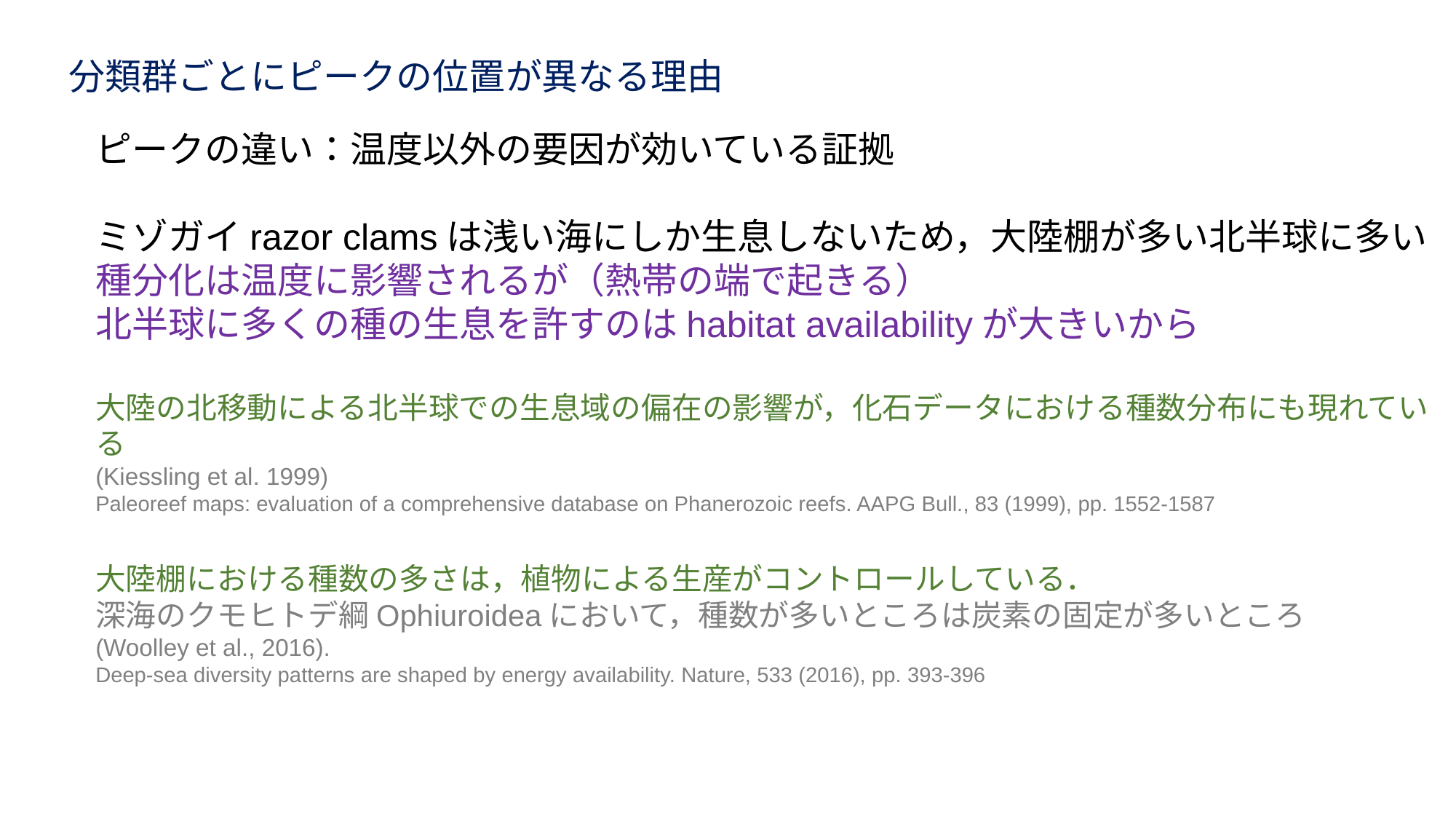

分類群ごとにピークの位置が異なる理由
ピークの違い：温度以外の要因が効いている証拠

ミゾガイrazor clamsは浅い海にしか生息しないため，大陸棚が多い北半球に多い
種分化は温度に影響されるが（熱帯の端で起きる）
北半球に多くの種の生息を許すのはhabitat availabilityが大きいから

大陸の北移動による北半球での生息域の偏在の影響が，化石データにおける種数分布にも現れている
(Kiessling et al. 1999)
Paleoreef maps: evaluation of a comprehensive database on Phanerozoic reefs. AAPG Bull., 83 (1999), pp. 1552-1587

大陸棚における種数の多さは，植物による生産がコントロールしている．
深海のクモヒトデ綱Ophiuroideaにおいて，種数が多いところは炭素の固定が多いところ
(Woolley et al., 2016).
Deep-sea diversity patterns are shaped by energy availability. Nature, 533 (2016), pp. 393-396